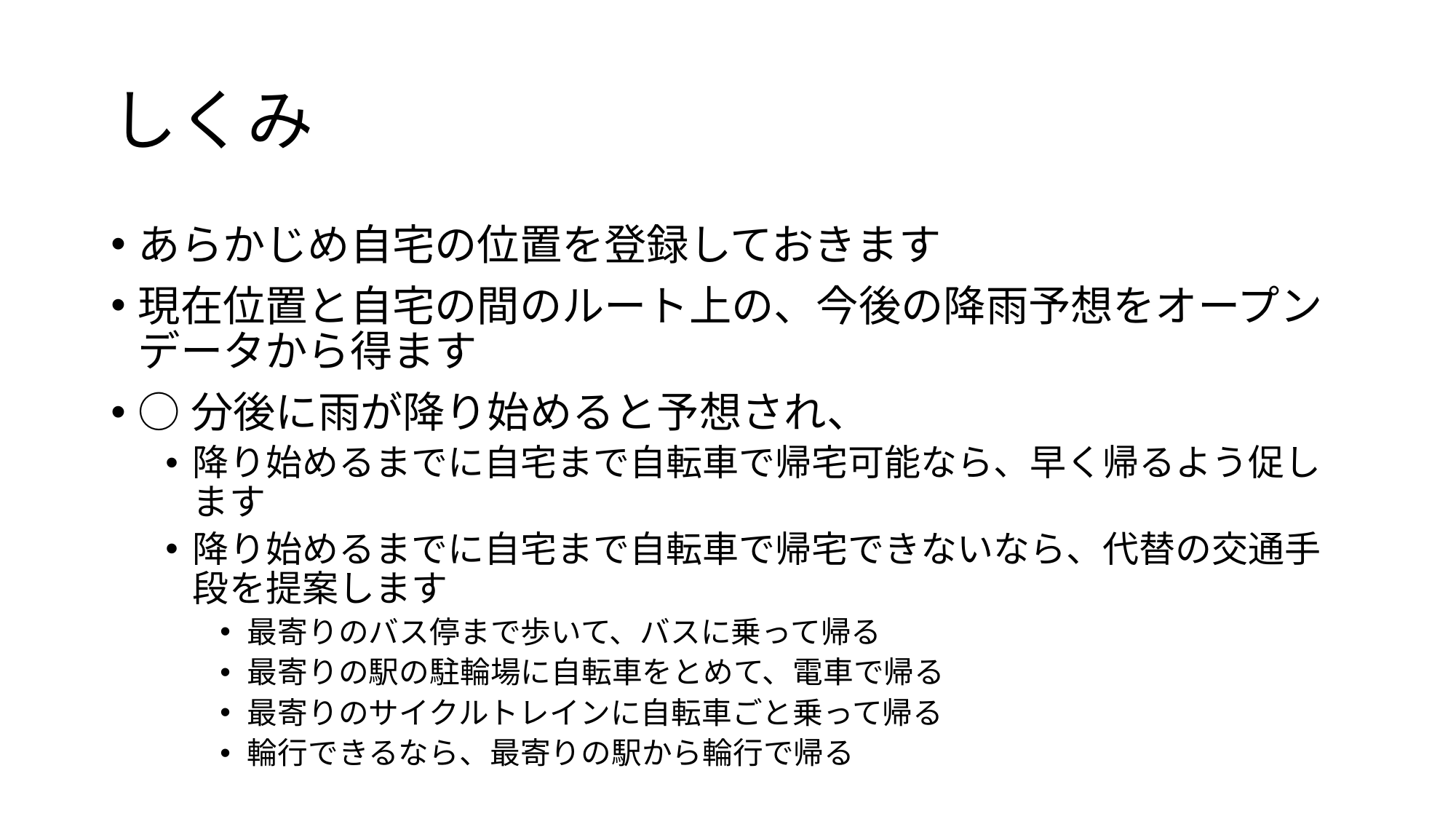

# しくみ
あらかじめ自宅の位置を登録しておきます
現在位置と自宅の間のルート上の、今後の降雨予想をオープンデータから得ます
○分後に雨が降り始めると予想され、
降り始めるまでに自宅まで自転車で帰宅可能なら、早く帰るよう促します
降り始めるまでに自宅まで自転車で帰宅できないなら、代替の交通手段を提案します
最寄りのバス停まで歩いて、バスに乗って帰る
最寄りの駅の駐輪場に自転車をとめて、電車で帰る
最寄りのサイクルトレインに自転車ごと乗って帰る
輪行できるなら、最寄りの駅から輪行で帰る